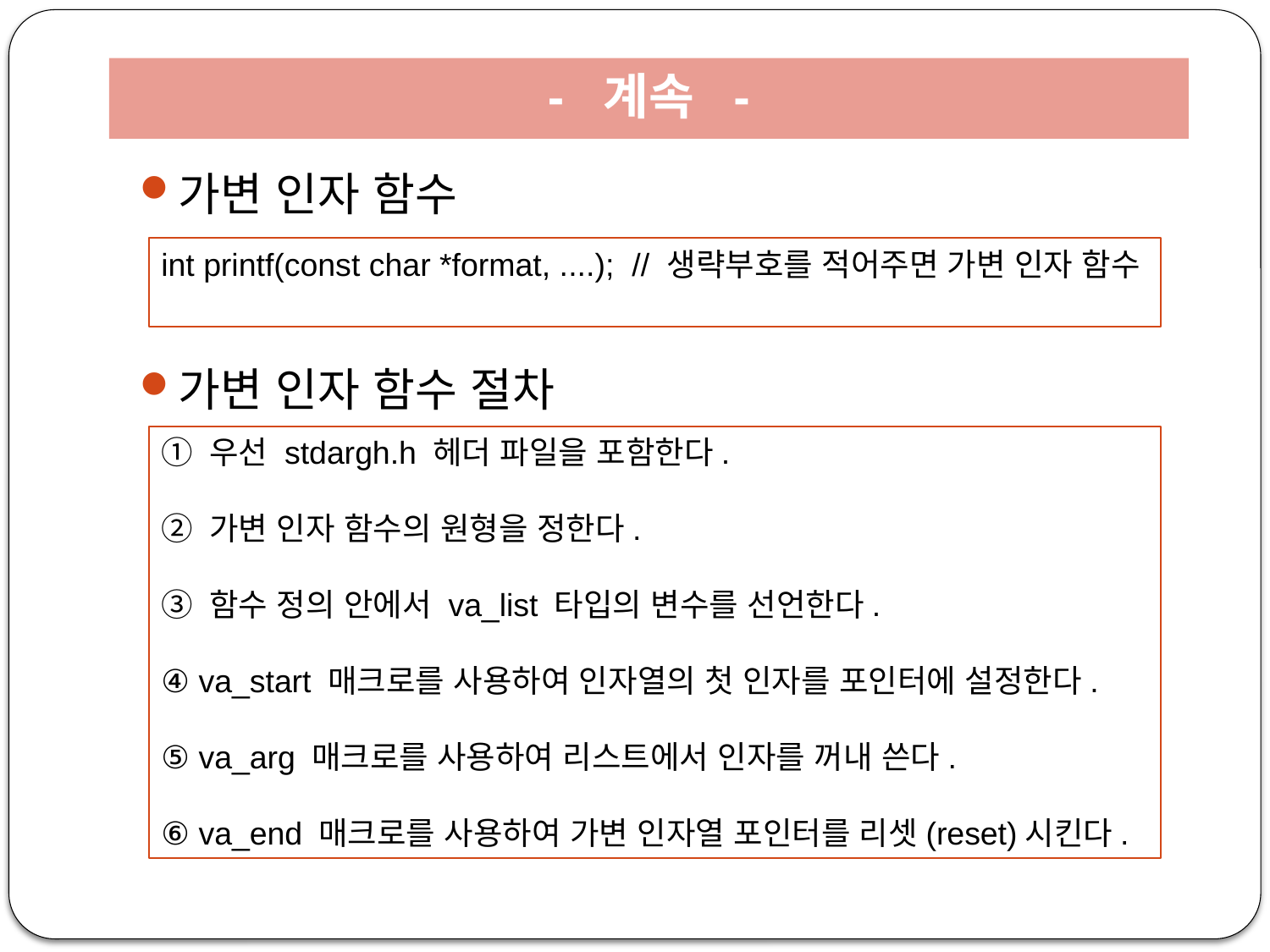

# -  계속  -
가변 인자 함수

가변 인자 함수 절차

int printf(const char *format, ....);  // 생략부호를 적어주면 가변 인자 함수

① 우선 stdargh.h 헤더 파일을 포함한다.

② 가변 인자 함수의 원형을 정한다.

③ 함수 정의 안에서 va_list 타입의 변수를 선언한다.

④ va_start 매크로를 사용하여 인자열의 첫 인자를 포인터에 설정한다.

⑤ va_arg 매크로를 사용하여 리스트에서 인자를 꺼내 쓴다.

⑥ va_end 매크로를 사용하여 가변 인자열 포인터를 리셋(reset)시킨다.